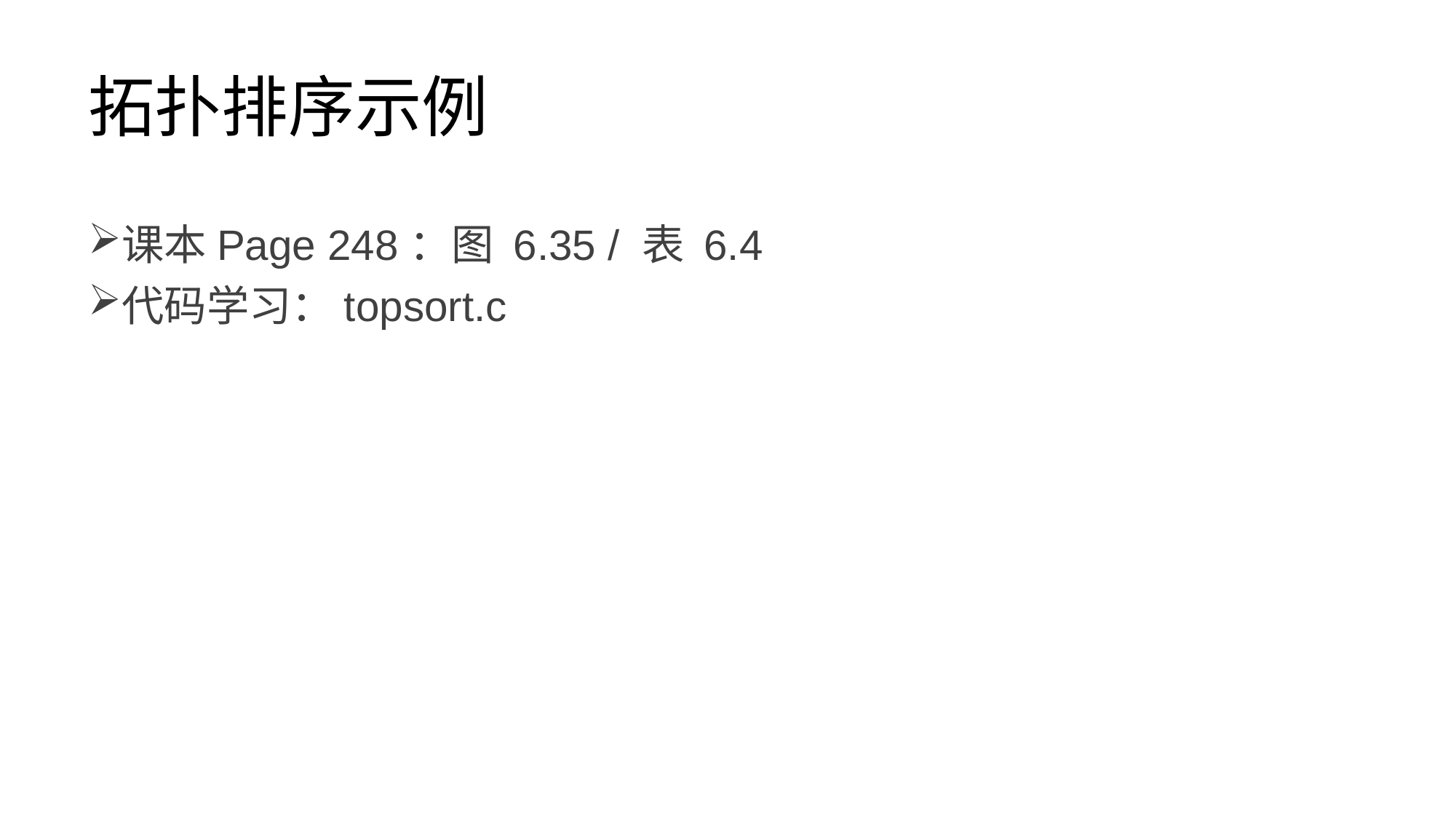

# 拓扑排序示例
课本Page 248：图 6.35 / 表 6.4
代码学习：topsort.c